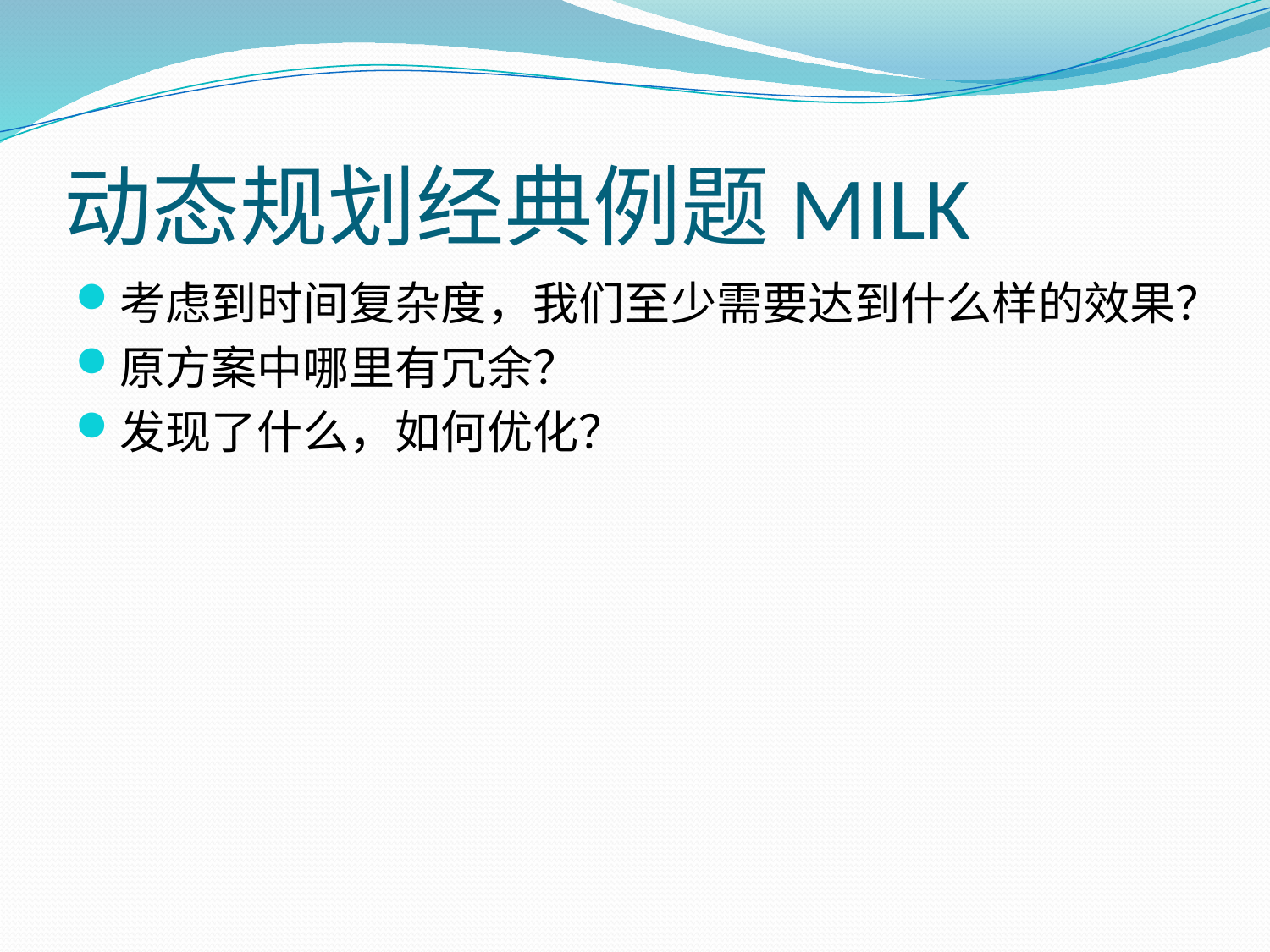

# 动态规划经典例题MILK
考虑到时间复杂度，我们至少需要达到什么样的效果？
原方案中哪里有冗余？
发现了什么，如何优化？